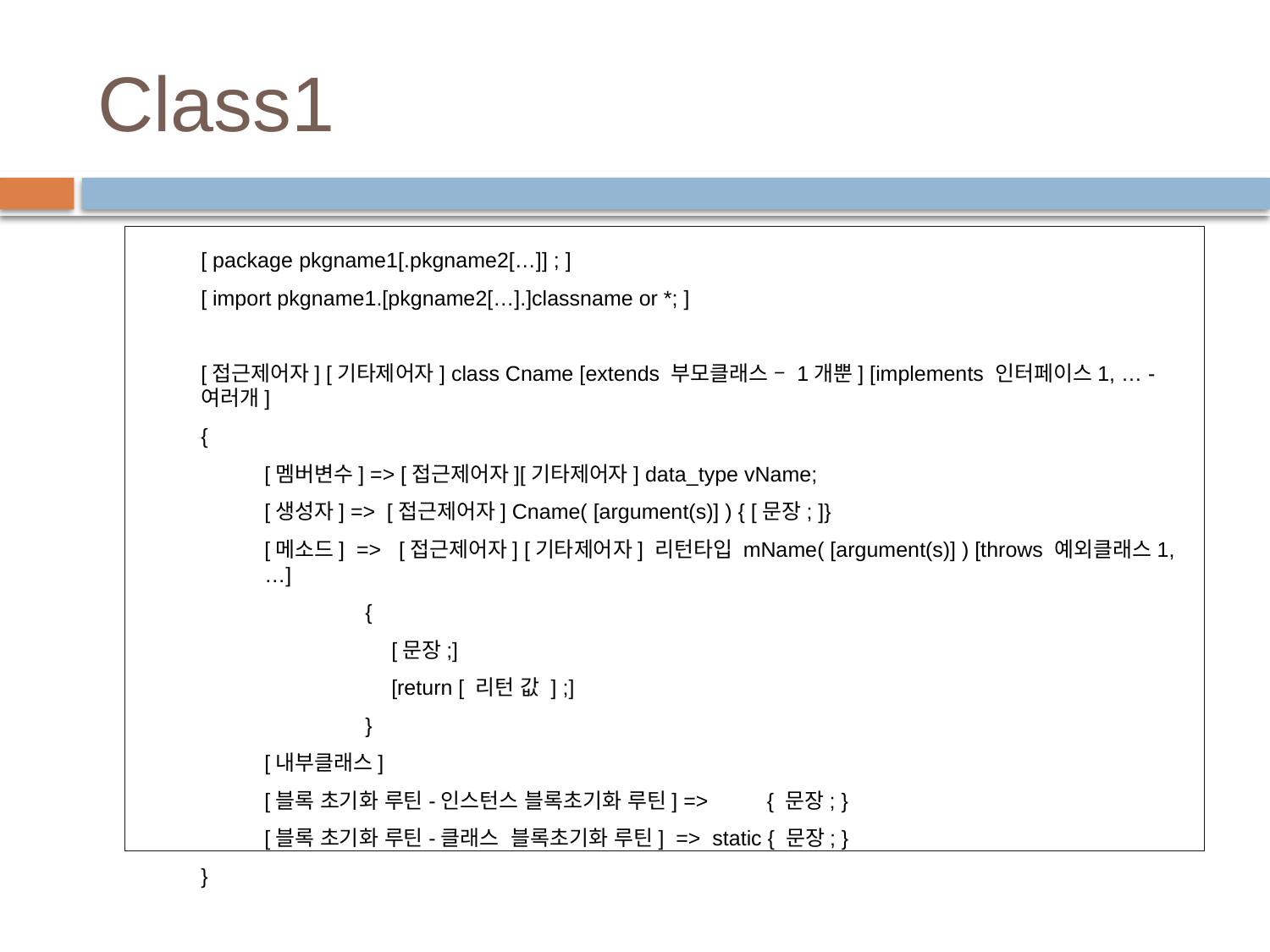

# Class1

[ package pkgname1[.pkgname2[…]] ; ]
[ import pkgname1.[pkgname2[…].]classname or *; ]

[접근제어자] [기타제어자] class Cname [extends 부모클래스 – 1개뿐] [implements 인터페이스1, … - 여러개]
{
[멤버변수] => [접근제어자][기타제어자] data_type vName;
[생성자] =>  [접근제어자] Cname( [argument(s)] ) { [문장; ]}
[메소드]  =>   [접근제어자] [기타제어자] 리턴타입 mName( [argument(s)] ) [throws 예외클래스1, …]
                 {
                 	[문장;]
 	[return [ 리턴 값 ] ;]
                 }
[내부클래스]
[블록 초기화 루틴-인스턴스 블록초기화 루틴] =>          { 문장; }
[블록 초기화 루틴-클래스  블록초기화 루틴]  =>  static { 문장; }
}